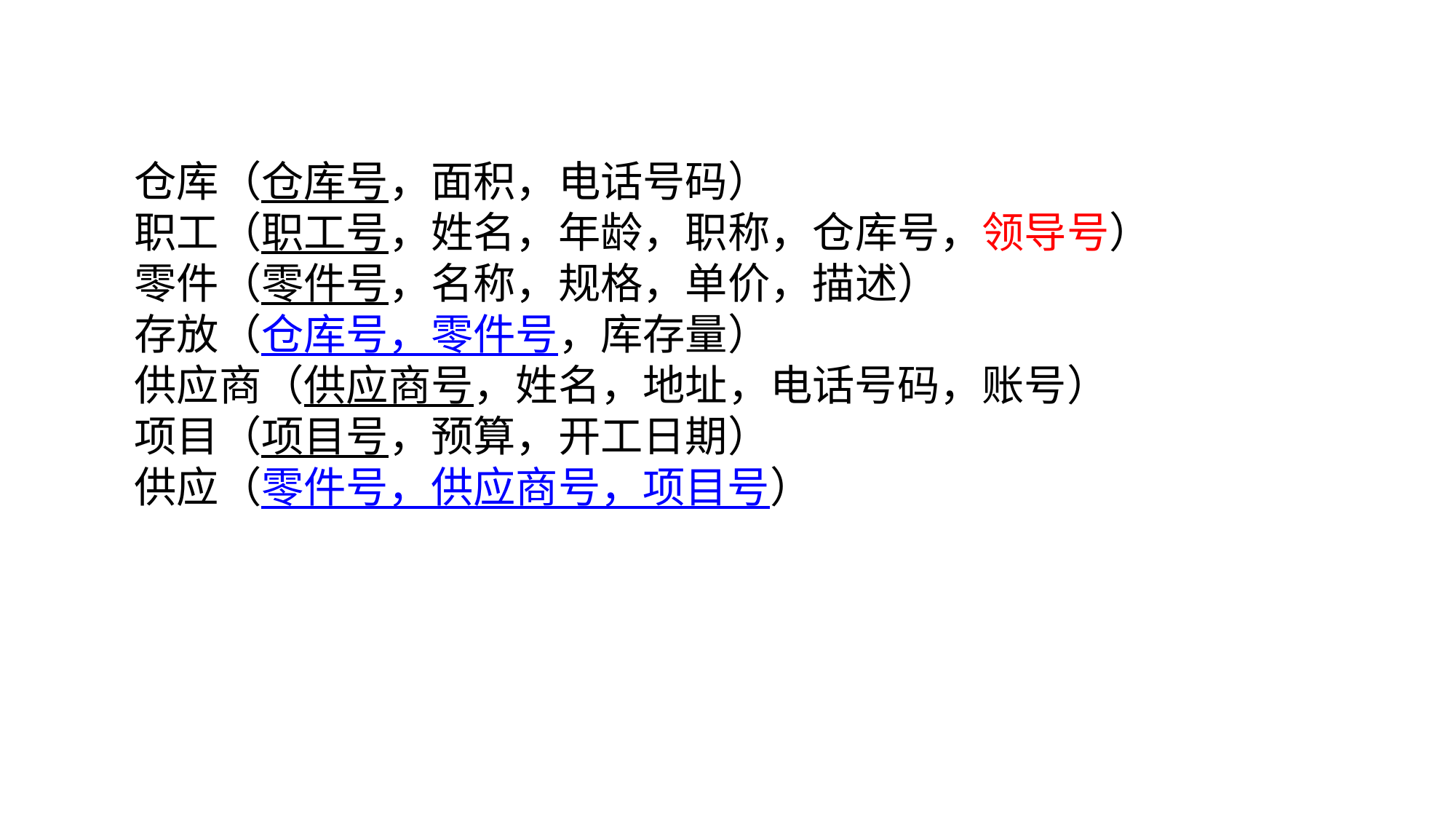

仓库（仓库号，面积，电话号码）
职工（职工号，姓名，年龄，职称，仓库号，领导号）
零件（零件号，名称，规格，单价，描述）
存放（仓库号，零件号，库存量）供应商（供应商号，姓名，地址，电话号码，账号）项目（项目号，预算，开工日期）供应（零件号，供应商号，项目号）